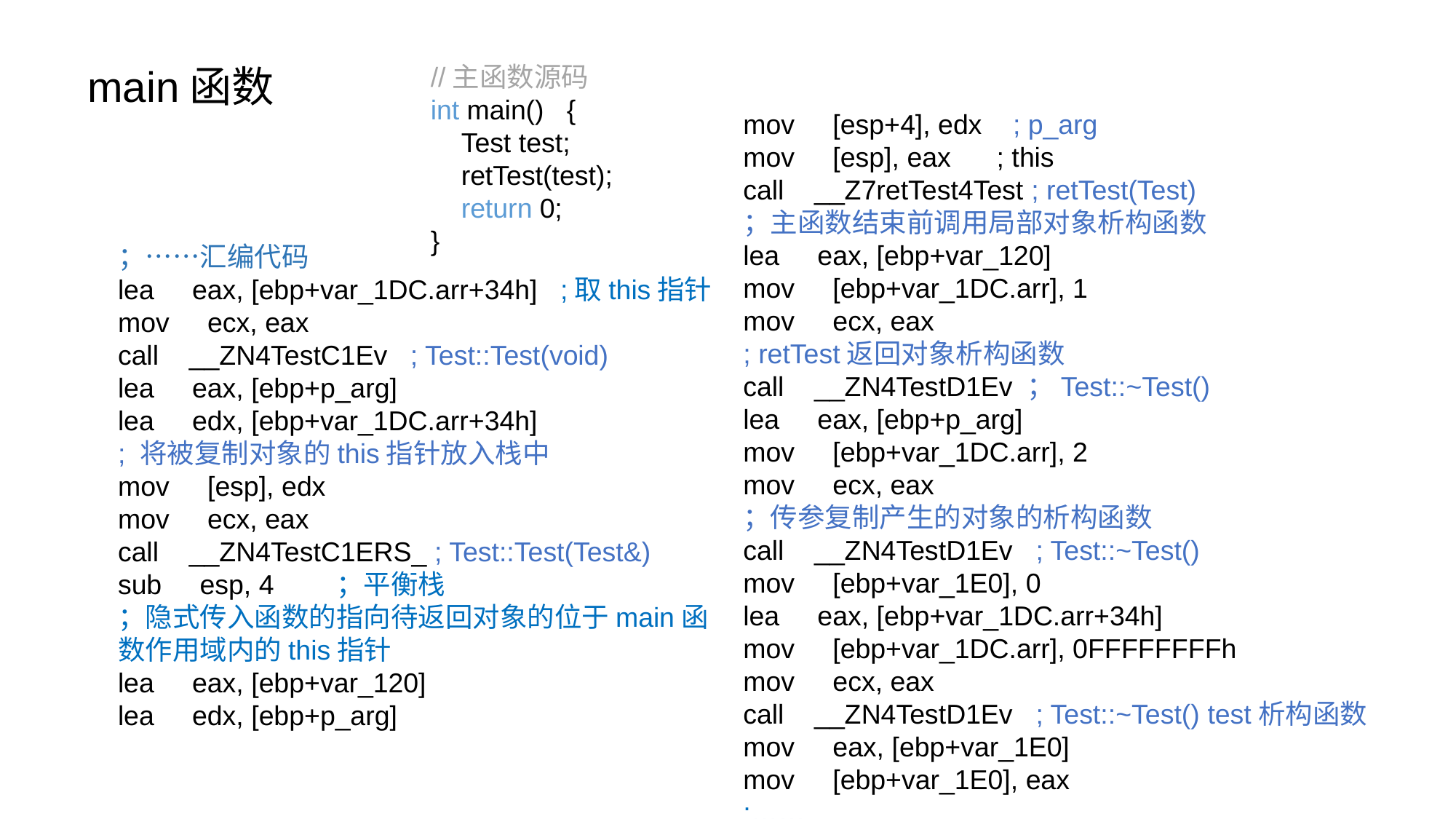

main函数
//主函数源码
int main()   {
    Test test;
    retTest(test);
    return 0;
}
mov     [esp+4], edx    ; p_arg
mov     [esp], eax      ; this
call    __Z7retTest4Test ; retTest(Test)
；主函数结束前调用局部对象析构函数
lea     eax, [ebp+var_120]
mov     [ebp+var_1DC.arr], 1
mov     ecx, eax
; retTest返回对象析构函数
call    __ZN4TestD1Ev ；Test::~Test()
lea     eax, [ebp+p_arg]
mov     [ebp+var_1DC.arr], 2
mov     ecx, eax
；传参复制产生的对象的析构函数
call    __ZN4TestD1Ev   ; Test::~Test()
mov     [ebp+var_1E0], 0
lea     eax, [ebp+var_1DC.arr+34h]
mov     [ebp+var_1DC.arr], 0FFFFFFFFh
mov     ecx, eax
call    __ZN4TestD1Ev   ; Test::~Test() test析构函数
mov     eax, [ebp+var_1E0]
mov     [ebp+var_1E0], eax
;……
；……汇编代码
lea     eax, [ebp+var_1DC.arr+34h]   ;取this指针
mov     ecx, eax
call    __ZN4TestC1Ev   ; Test::Test(void)
lea     eax, [ebp+p_arg]
lea     edx, [ebp+var_1DC.arr+34h]
; 将被复制对象的this指针放入栈中
mov     [esp], edx
mov     ecx, eax
call    __ZN4TestC1ERS_ ; Test::Test(Test&)
sub     esp, 4	；平衡栈
；隐式传入函数的指向待返回对象的位于main函数作用域内的this指针
lea     eax, [ebp+var_120]
lea     edx, [ebp+p_arg]